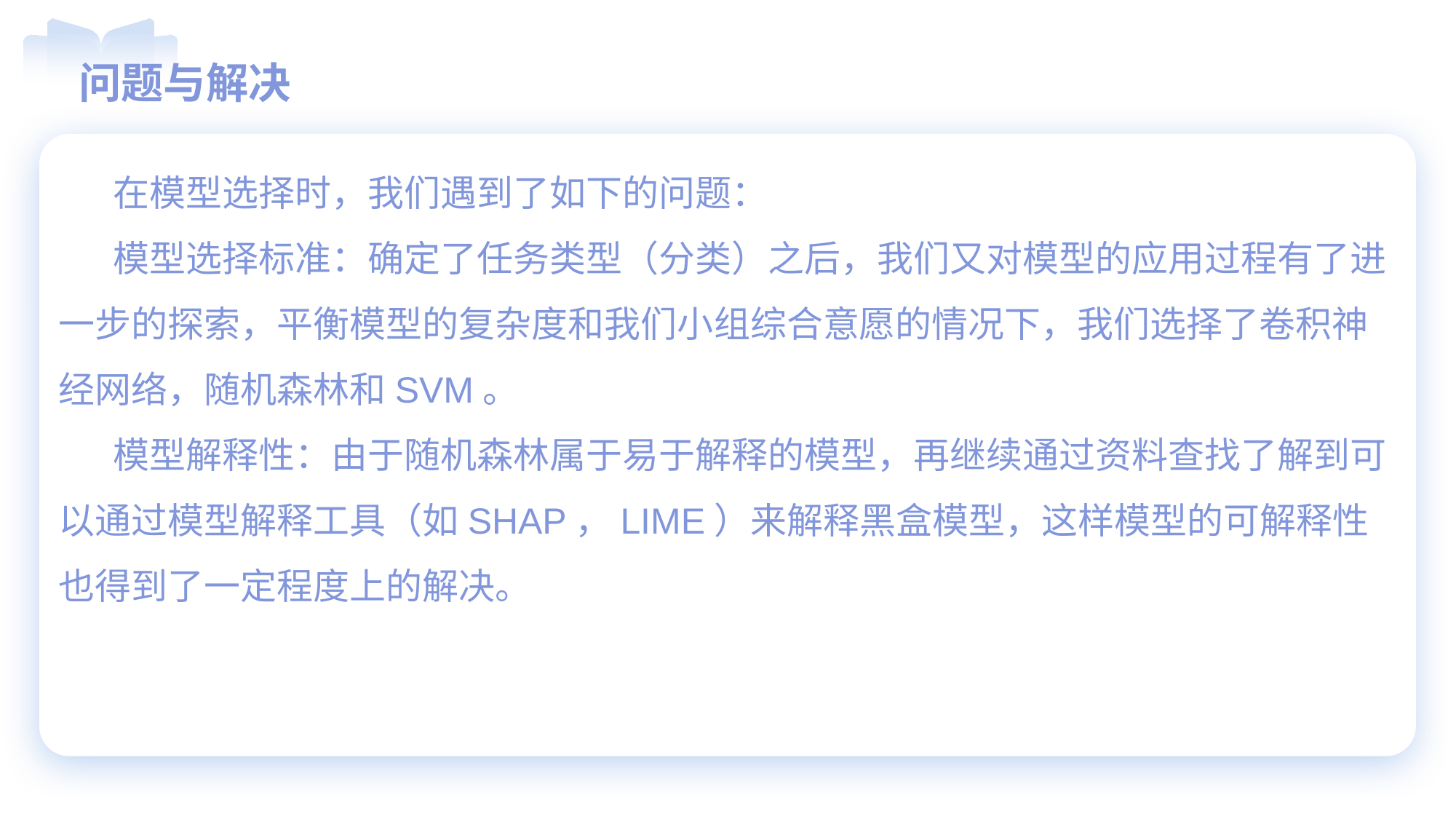

问题与解决
在模型选择时，我们遇到了如下的问题：
模型选择标准：确定了任务类型（分类）之后，我们又对模型的应用过程有了进一步的探索，平衡模型的复杂度和我们小组综合意愿的情况下，我们选择了卷积神经网络，随机森林和SVM。
模型解释性：由于随机森林属于易于解释的模型，再继续通过资料查找了解到可以通过模型解释工具（如SHAP，LIME）来解释黑盒模型，这样模型的可解释性也得到了一定程度上的解决。